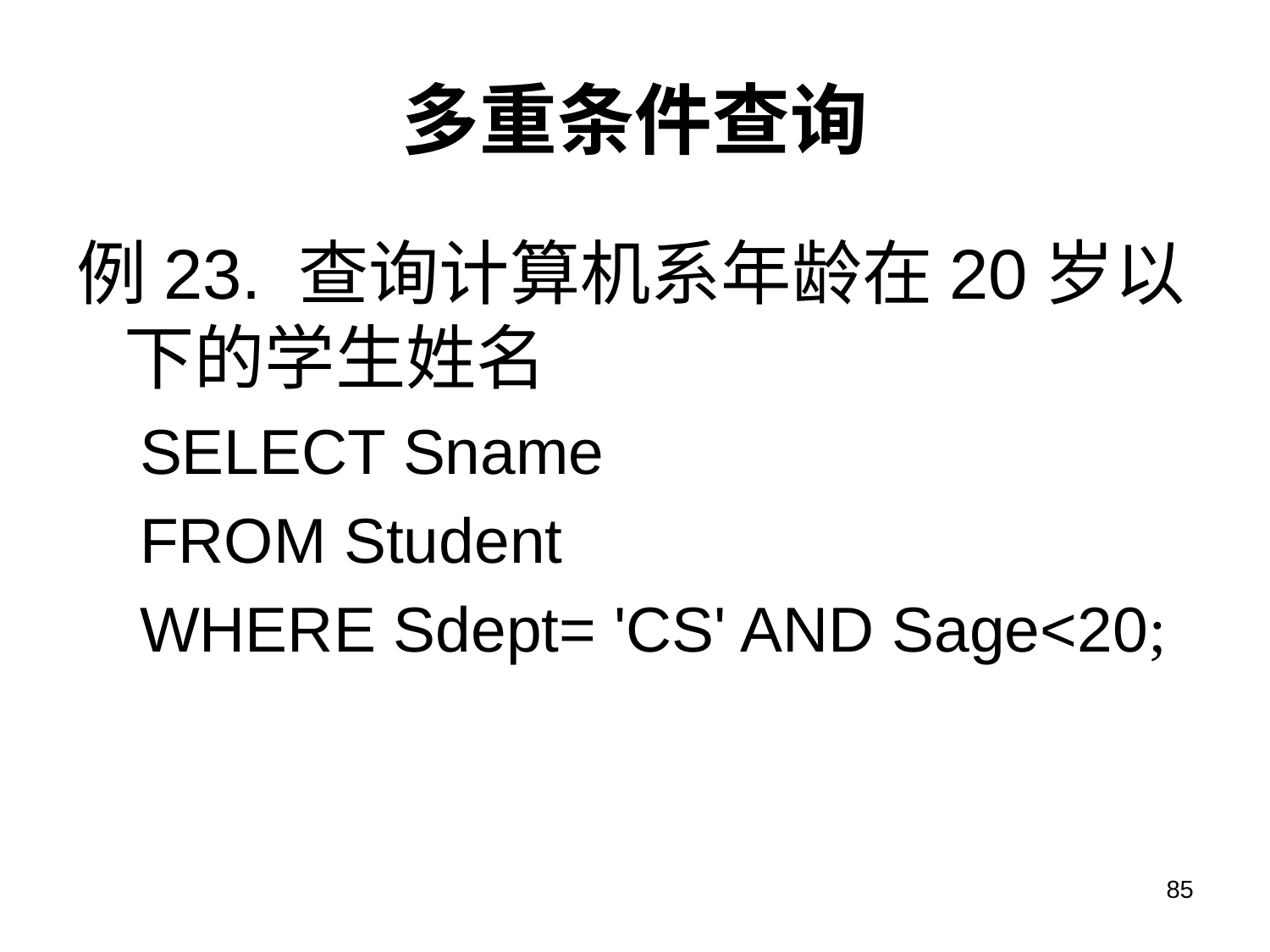

# 多重条件查询
例23. 查询计算机系年龄在20岁以下的学生姓名
SELECT Sname
FROM Student
WHERE Sdept= 'CS' AND Sage<20;
85